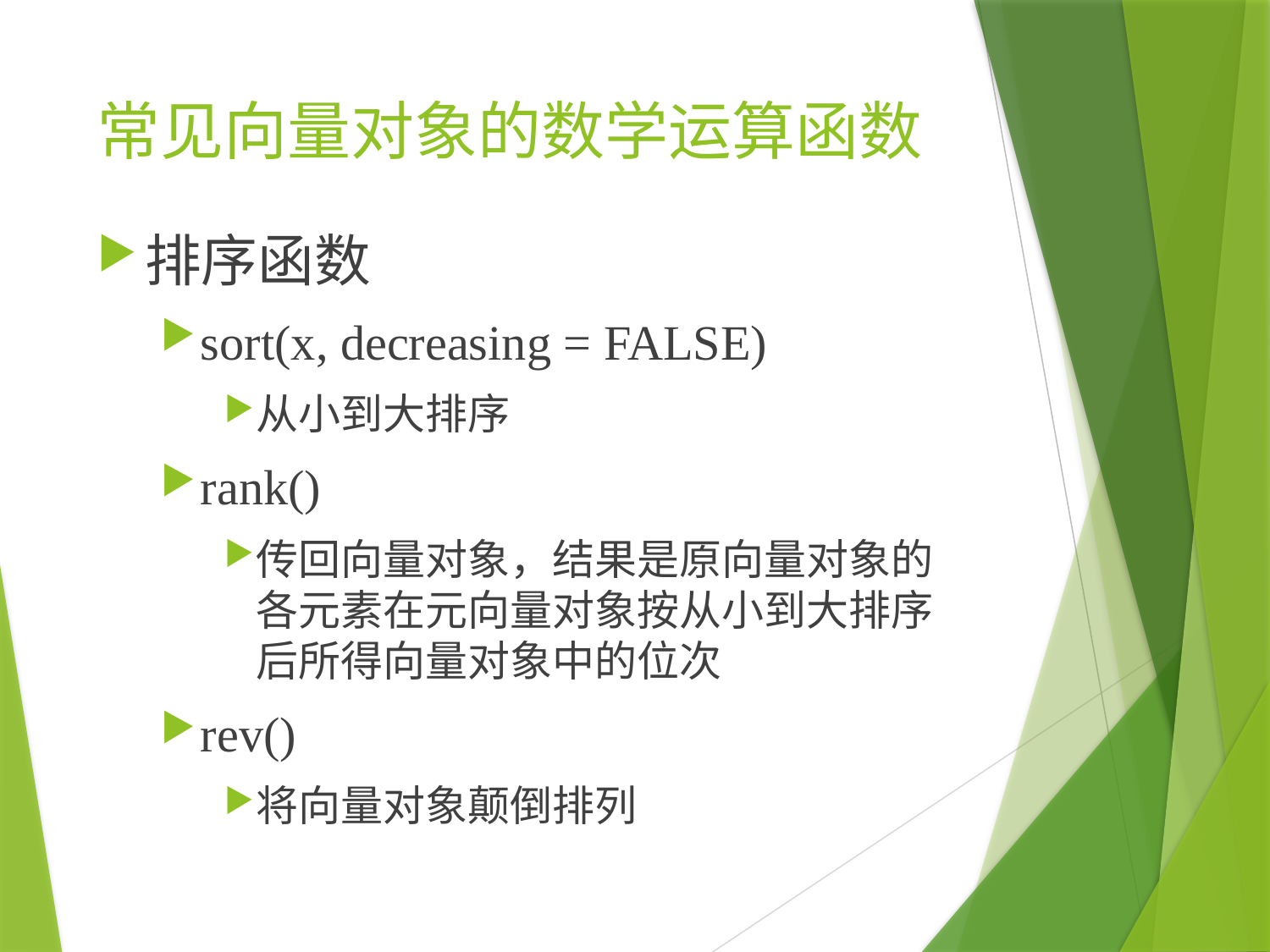

# 常见向量对象的数学运算函数
排序函数
sort(x, decreasing = FALSE)
从小到大排序
rank()
传回向量对象，结果是原向量对象的各元素在元向量对象按从小到大排序后所得向量对象中的位次
rev()
将向量对象颠倒排列